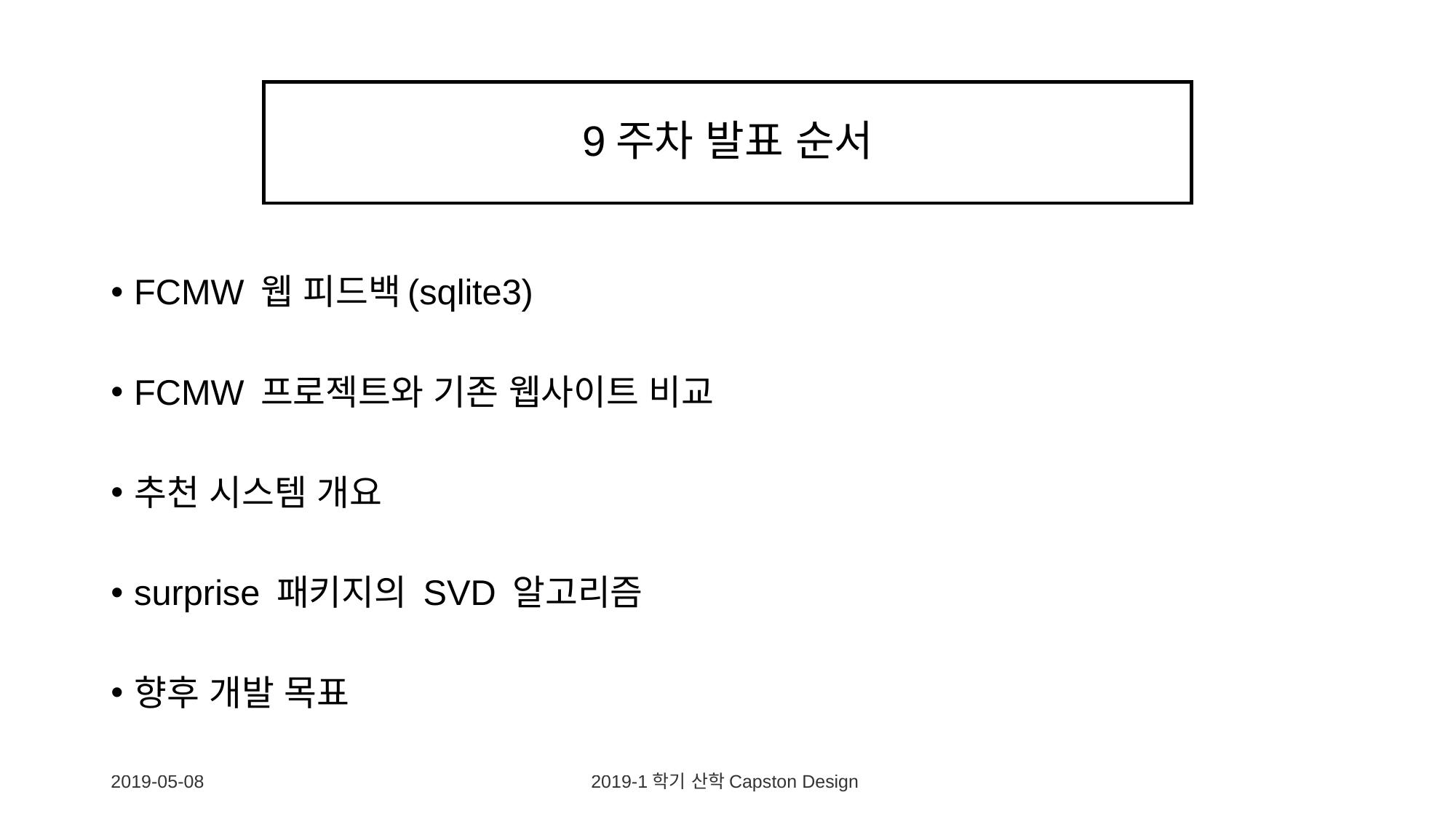

# 9주차 발표 순서
FCMW 웹 피드백(sqlite3)

FCMW 프로젝트와 기존 웹사이트 비교

추천 시스템 개요

surprise 패키지의 SVD 알고리즘

향후 개발 목표

2019-05-08
2019-1학기 산학Capston Design